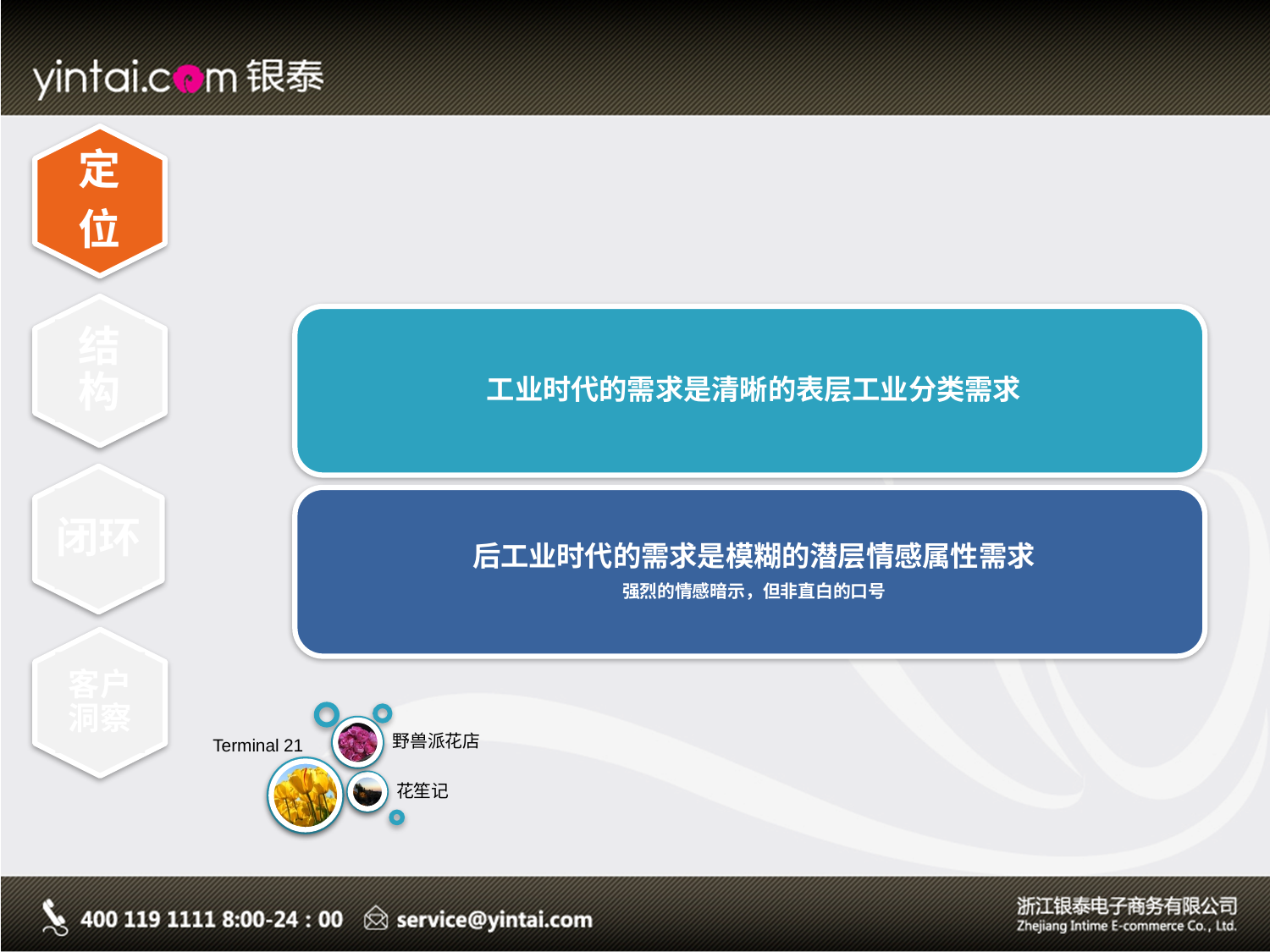

定
位
工业时代的需求是清晰的表层工业分类需求
后工业时代的需求是模糊的潜层情感属性需求
强烈的情感暗示，但非直白的口号

结构

闭环

客户洞察
Terminal 21
花笙记
野兽派花店